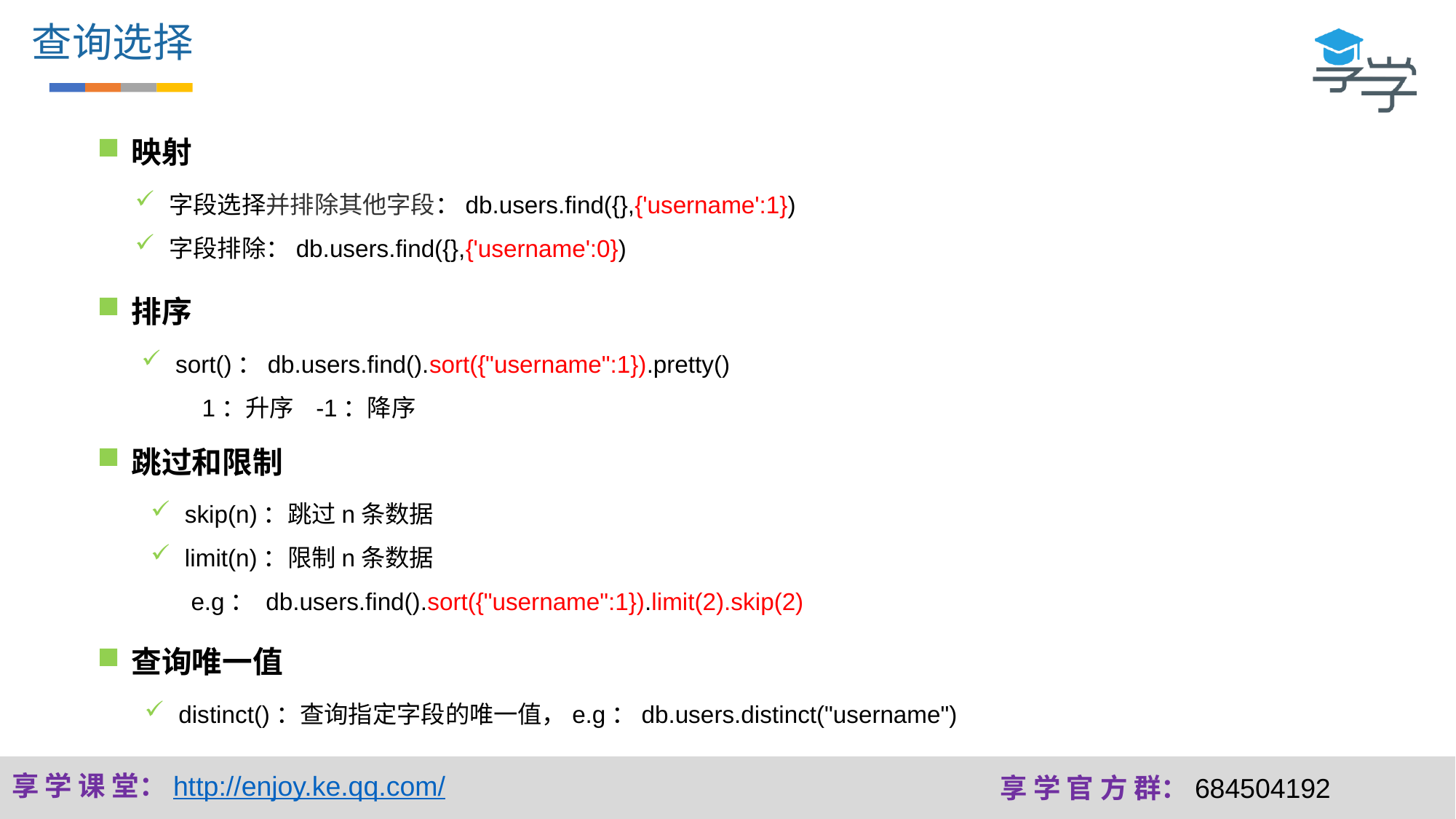

查询选择

映射
字段选择并排除其他字段：db.users.find({},{'username':1})
字段排除：db.users.find({},{'username':0})

排序
sort()：db.users.find().sort({"username":1}).pretty()
         1：升序   -1：降序

跳过和限制
skip(n)：跳过n条数据
limit(n)：限制n条数据
      e.g： db.users.find().sort({"username":1}).limit(2).skip(2)
查询唯一值
distinct()：查询指定字段的唯一值，e.g：db.users.distinct("username")